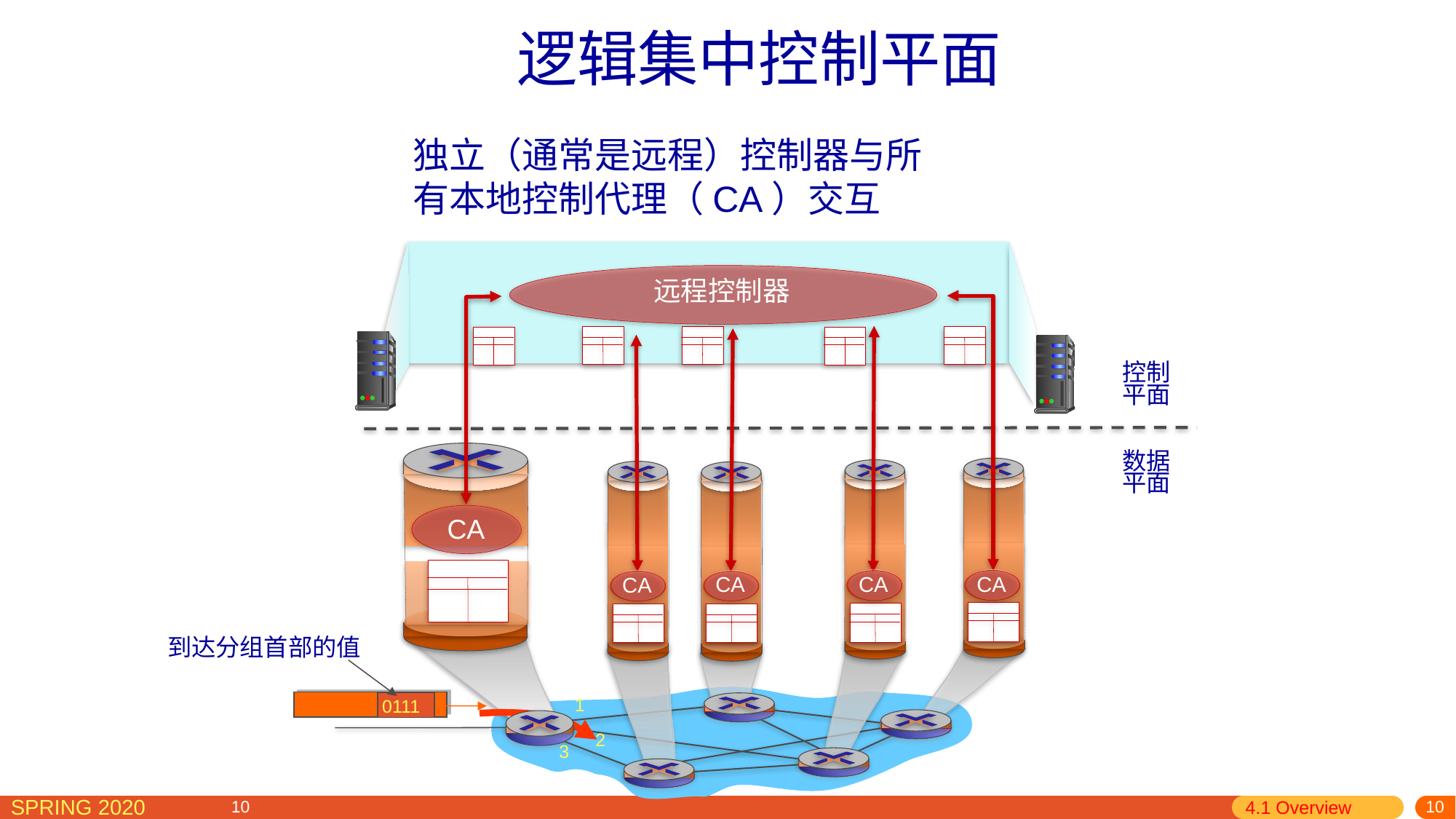

逻辑集中控制平面
独立（通常是远程）控制器与所有本地控制代理（CA）交互

远程控制器

CA
CA

CA

CA

CA

控制
平面
数据
平面

到达分组首部的值

0111

1

2
3

4.1 Overview